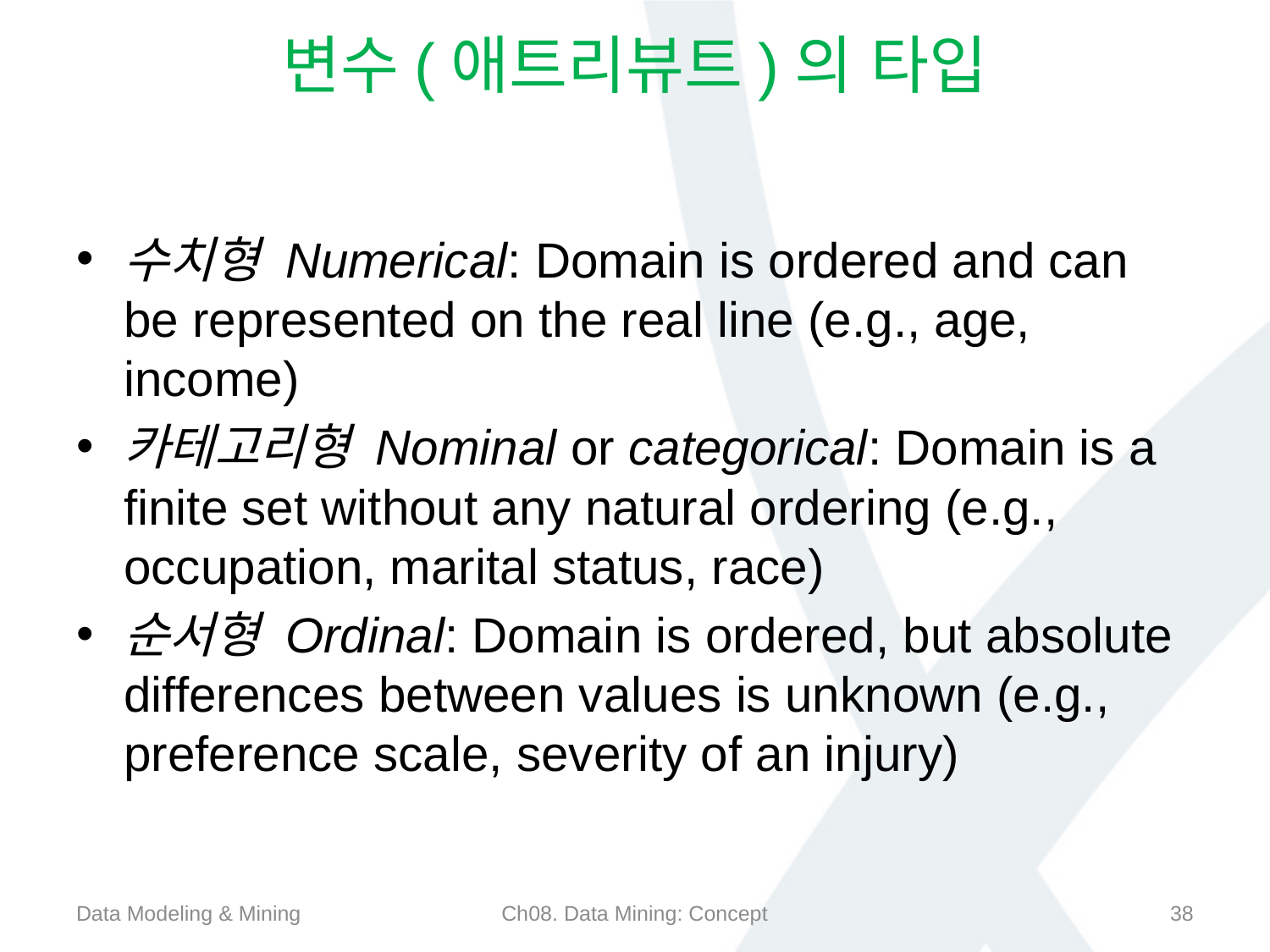

# 변수(애트리뷰트)의 타입
수치형 Numerical: Domain is ordered and can be represented on the real line (e.g., age, income)
카테고리형 Nominal or categorical: Domain is a finite set without any natural ordering (e.g., occupation, marital status, race)
순서형 Ordinal: Domain is ordered, but absolute differences between values is unknown (e.g., preference scale, severity of an injury)
Data Modeling & Mining
Ch08. Data Mining: Concept
38